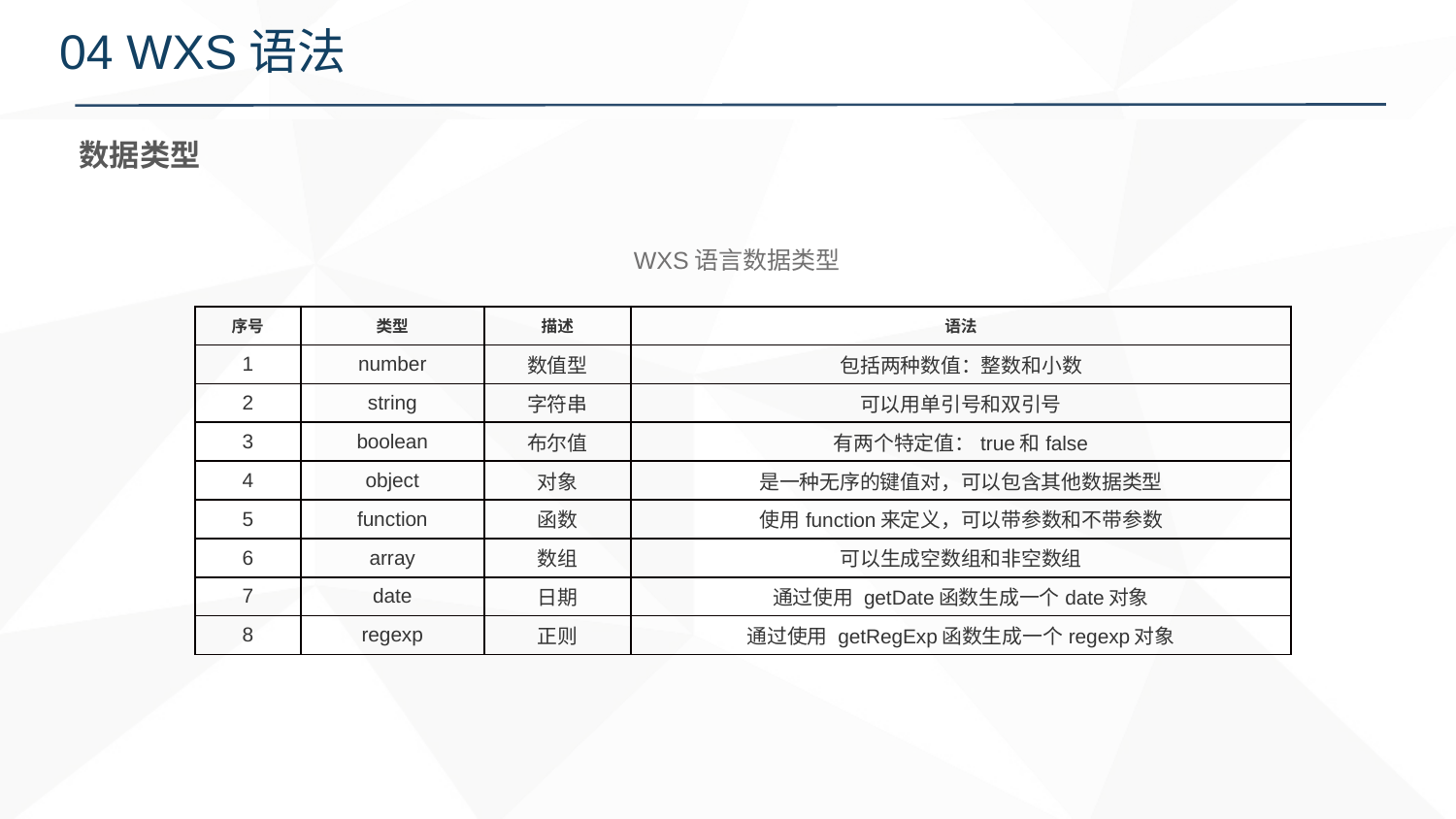

# 04 WXS语法
数据类型
WXS语言数据类型
| 序号 | 类型 | 描述 | 语法 |
| --- | --- | --- | --- |
| 1 | number | 数值型 | 包括两种数值：整数和小数 |
| 2 | string | 字符串 | 可以用单引号和双引号 |
| 3 | boolean | 布尔值 | 有两个特定值：true和false |
| 4 | object | 对象 | 是一种无序的键值对，可以包含其他数据类型 |
| 5 | function | 函数 | 使用function来定义，可以带参数和不带参数 |
| 6 | array | 数组 | 可以生成空数组和非空数组 |
| 7 | date | 日期 | 通过使用 getDate函数生成一个date对象 |
| 8 | regexp | 正则 | 通过使用 getRegExp函数生成一个regexp对象 |